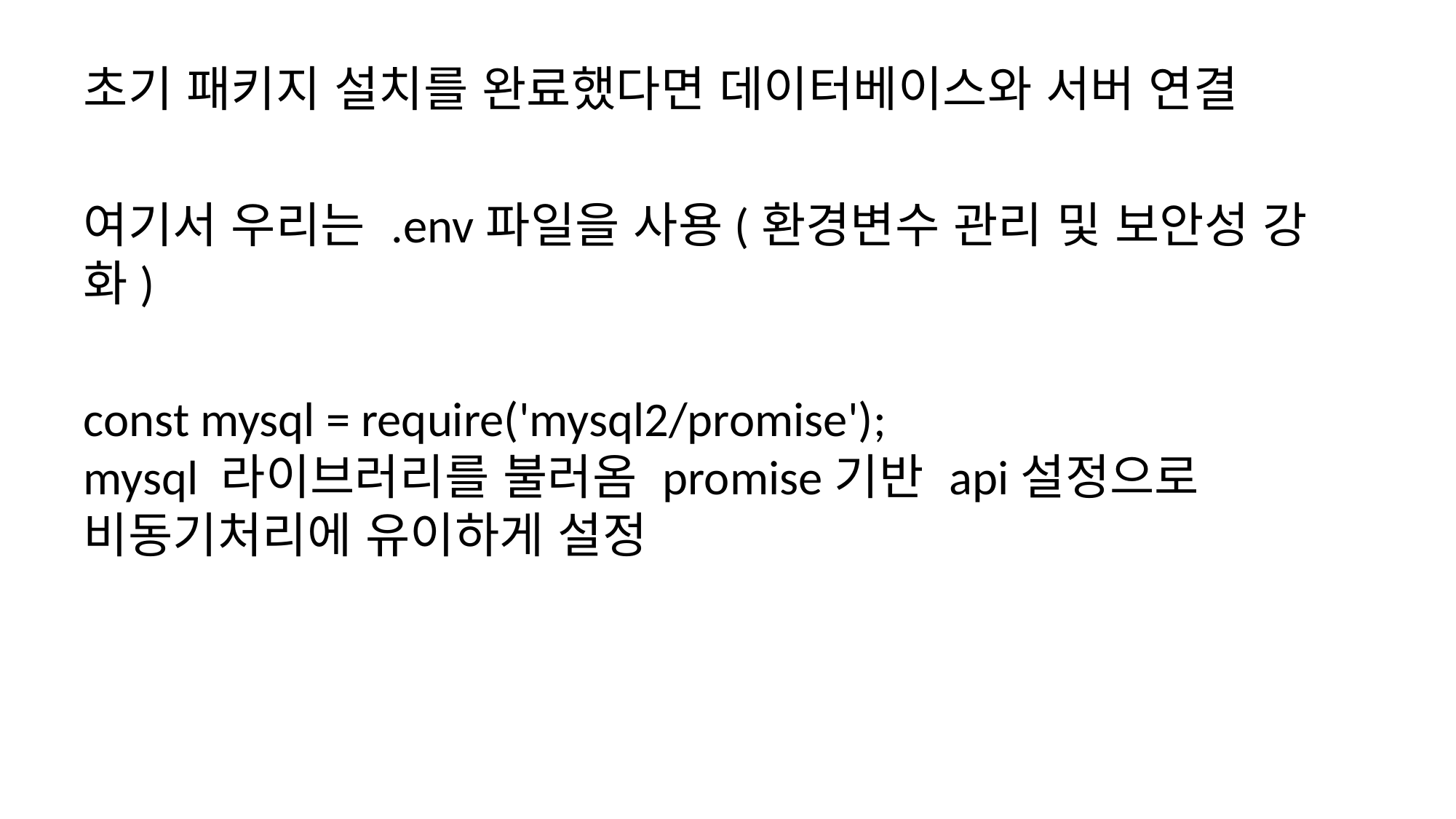

초기 패키지 설치를 완료했다면 데이터베이스와 서버 연결

여기서 우리는 .env파일을 사용(환경변수 관리 및 보안성 강화)

const mysql = require('mysql2/promise');
mysql 라이브러리를 불러옴 promise기반 api설정으로 비동기처리에 유이하게 설정